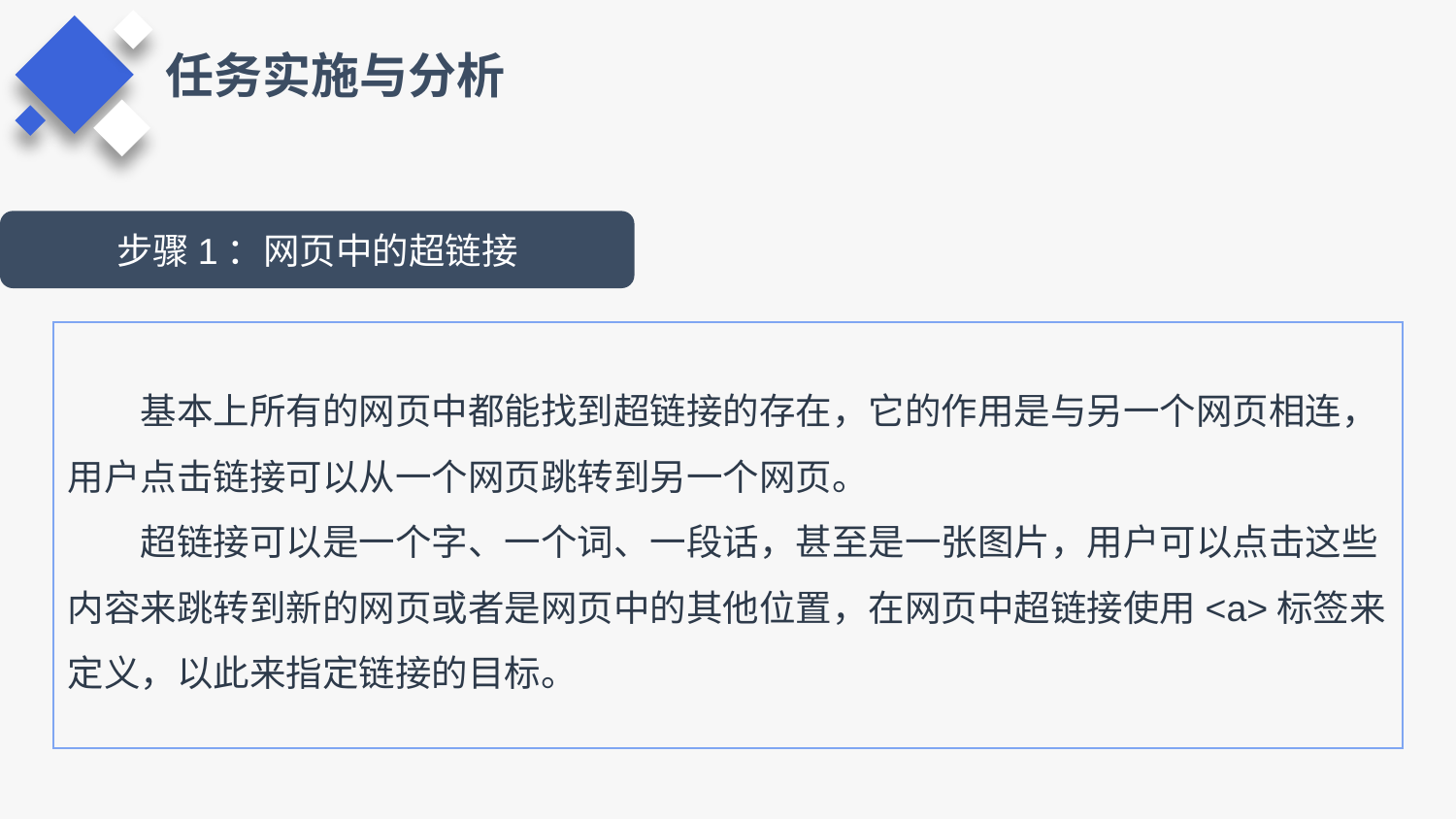

任务实施与分析

步骤1：网页中的超链接
基本上所有的网页中都能找到超链接的存在，它的作用是与另一个网页相连，用户点击链接可以从一个网页跳转到另一个网页。
超链接可以是一个字、一个词、一段话，甚至是一张图片，用户可以点击这些内容来跳转到新的网页或者是网页中的其他位置，在网页中超链接使用<a>标签来定义，以此来指定链接的目标。